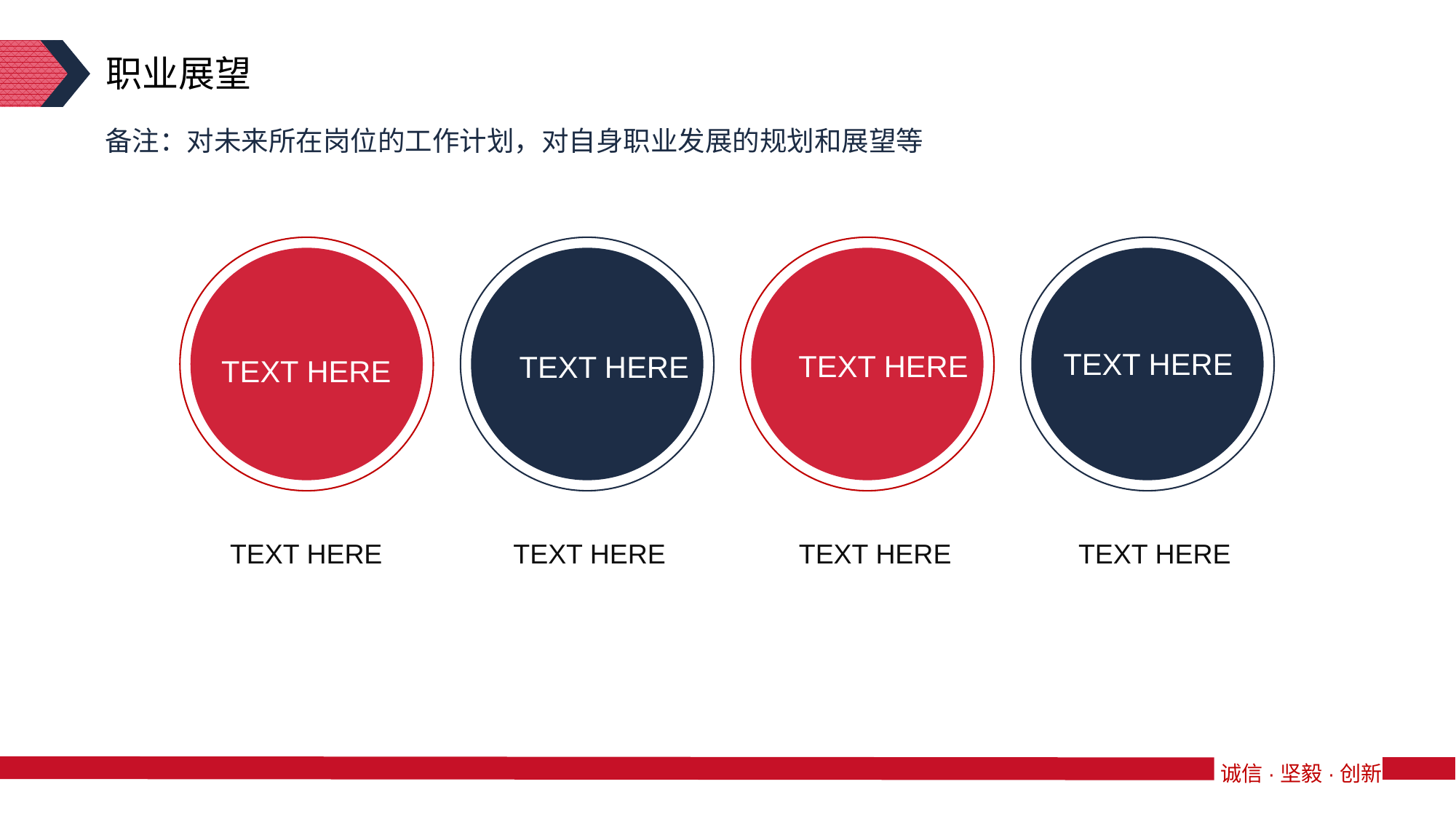

职业展望
备注：对未来所在岗位的工作计划，对自身职业发展的规划和展望等

TEXT HERE
TEXT HERE

TEXT HERE
TEXT HERE

TEXT HERE
TEXT HERE

TEXT HERE

TEXT HERE

诚信·坚毅·创新